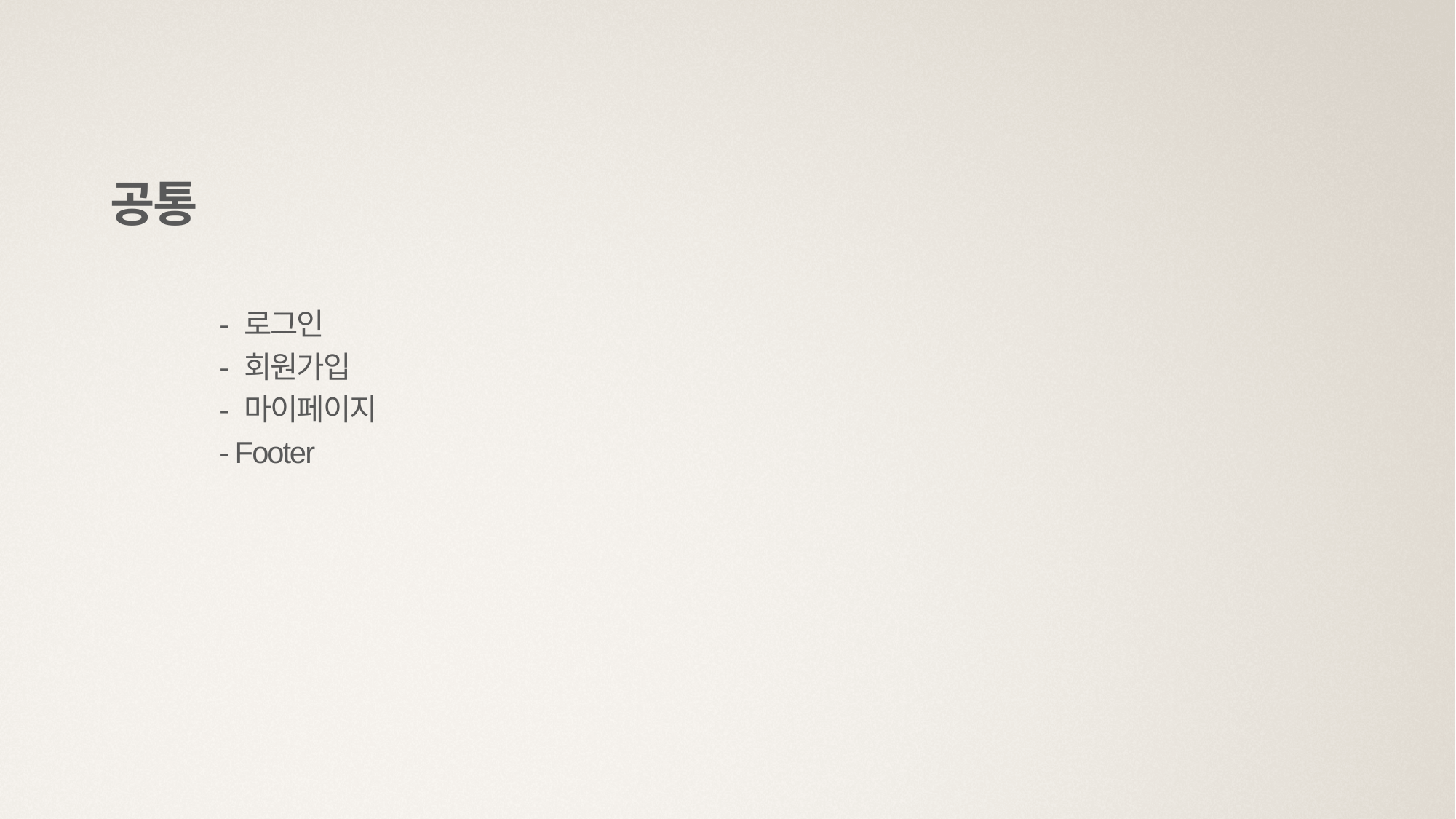

공통

	- 로그인
	- 회원가입
	- 마이페이지
	- Footer